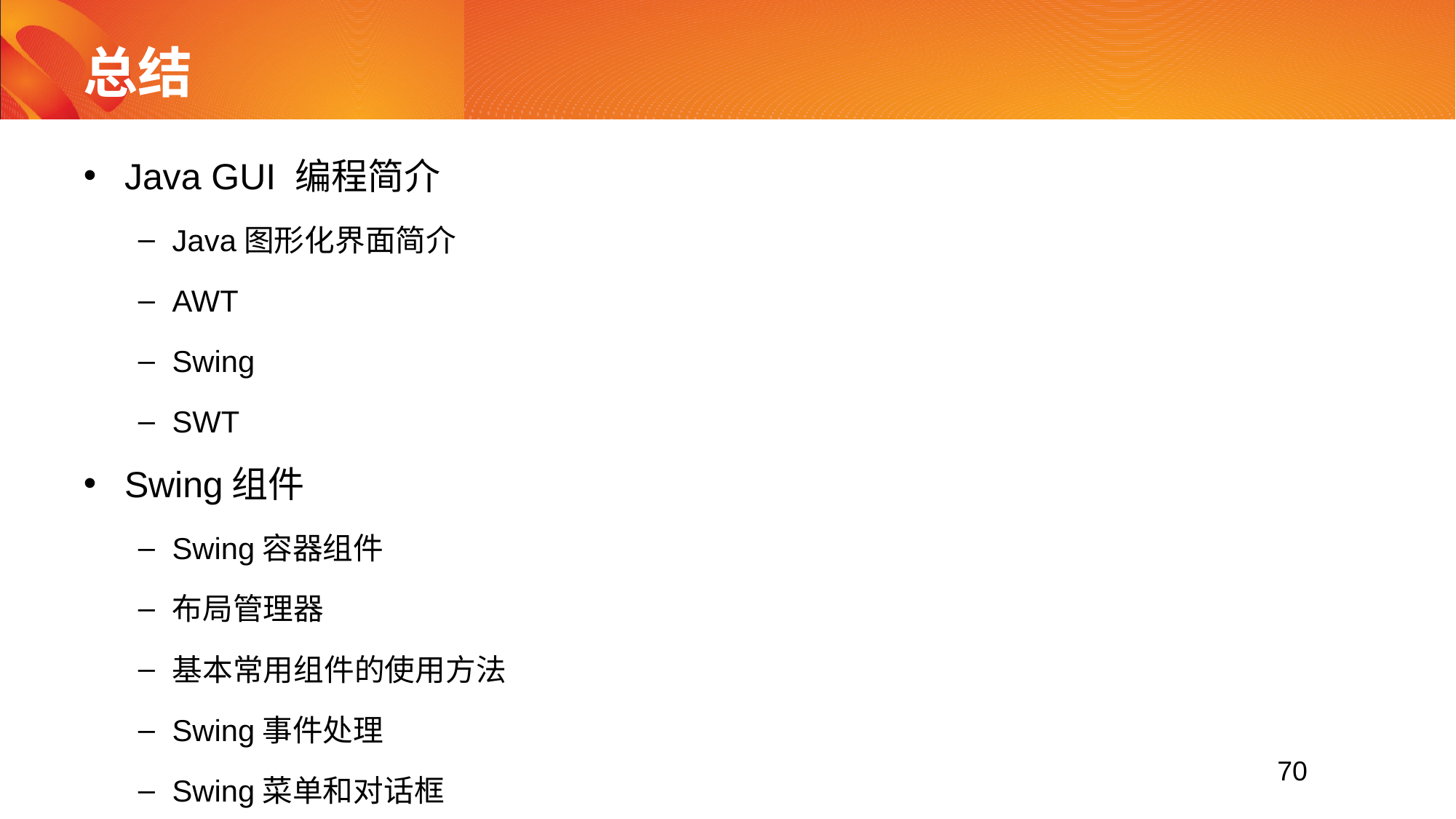

# 总结
Java GUI 编程简介
Java图形化界面简介
AWT
Swing
SWT
Swing组件
Swing容器组件
布局管理器
基本常用组件的使用方法
Swing事件处理
Swing菜单和对话框